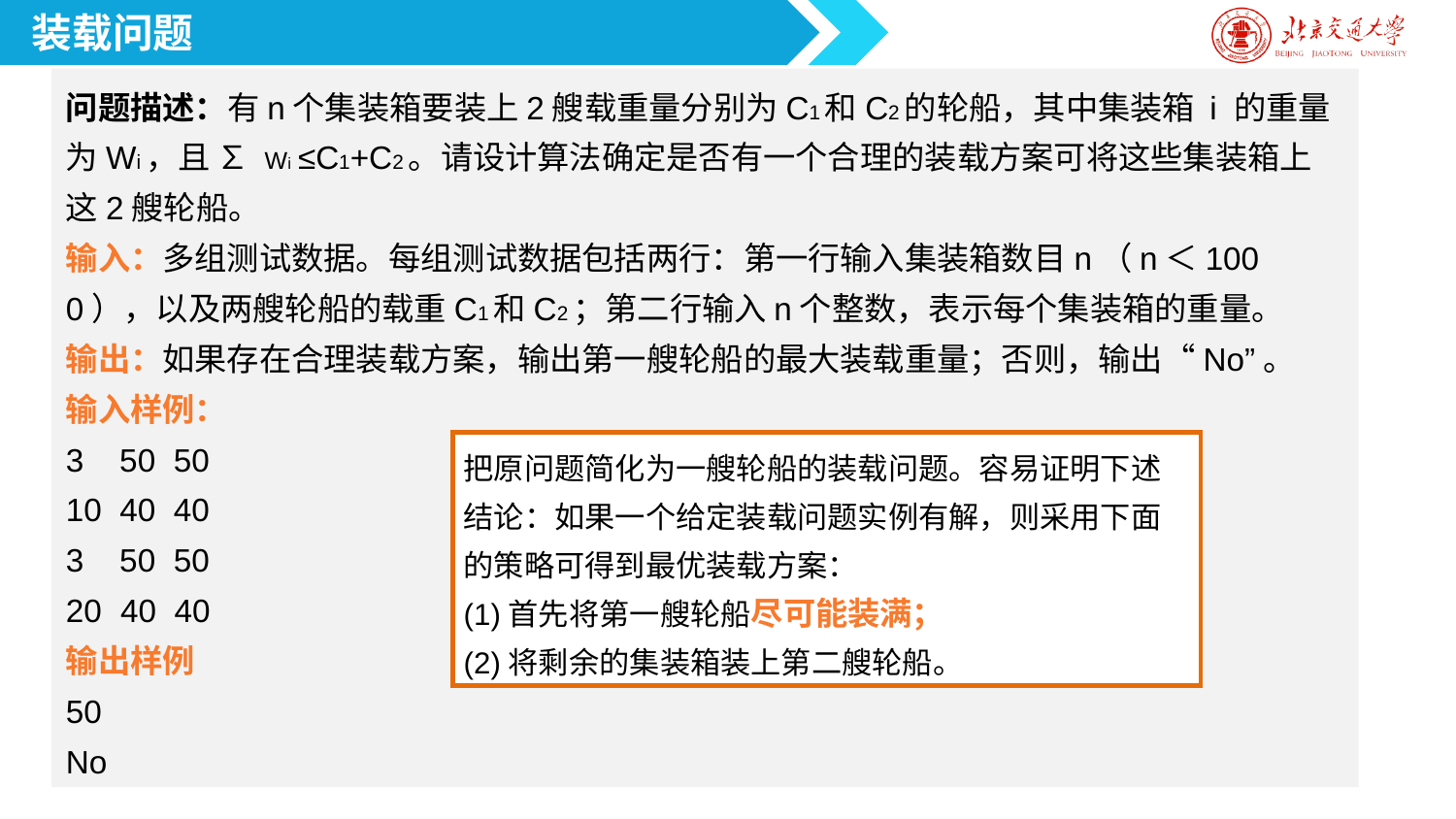

装载问题
问题描述：有n个集装箱要装上2艘载重量分别为C1和C2的轮船，其中集装箱 i 的重量为Wi，且 ∑ Wi ≤C1+C2。请设计算法确定是否有一个合理的装载方案可将这些集装箱上这2艘轮船。
输入：多组测试数据。每组测试数据包括两行：第一行输入集装箱数目n（n＜1000），以及两艘轮船的载重C1和C2；第二行输入n个整数，表示每个集装箱的重量。
输出：如果存在合理装载方案，输出第一艘轮船的最大装载重量；否则，输出“No”。
输入样例：
3    50  50
10  40  40
3    50  50
40  40
输出样例
50
No
把原问题简化为一艘轮船的装载问题。容易证明下述结论：如果一个给定装载问题实例有解，则采用下面的策略可得到最优装载方案：
(1)首先将第一艘轮船尽可能装满；
(2)将剩余的集装箱装上第二艘轮船。